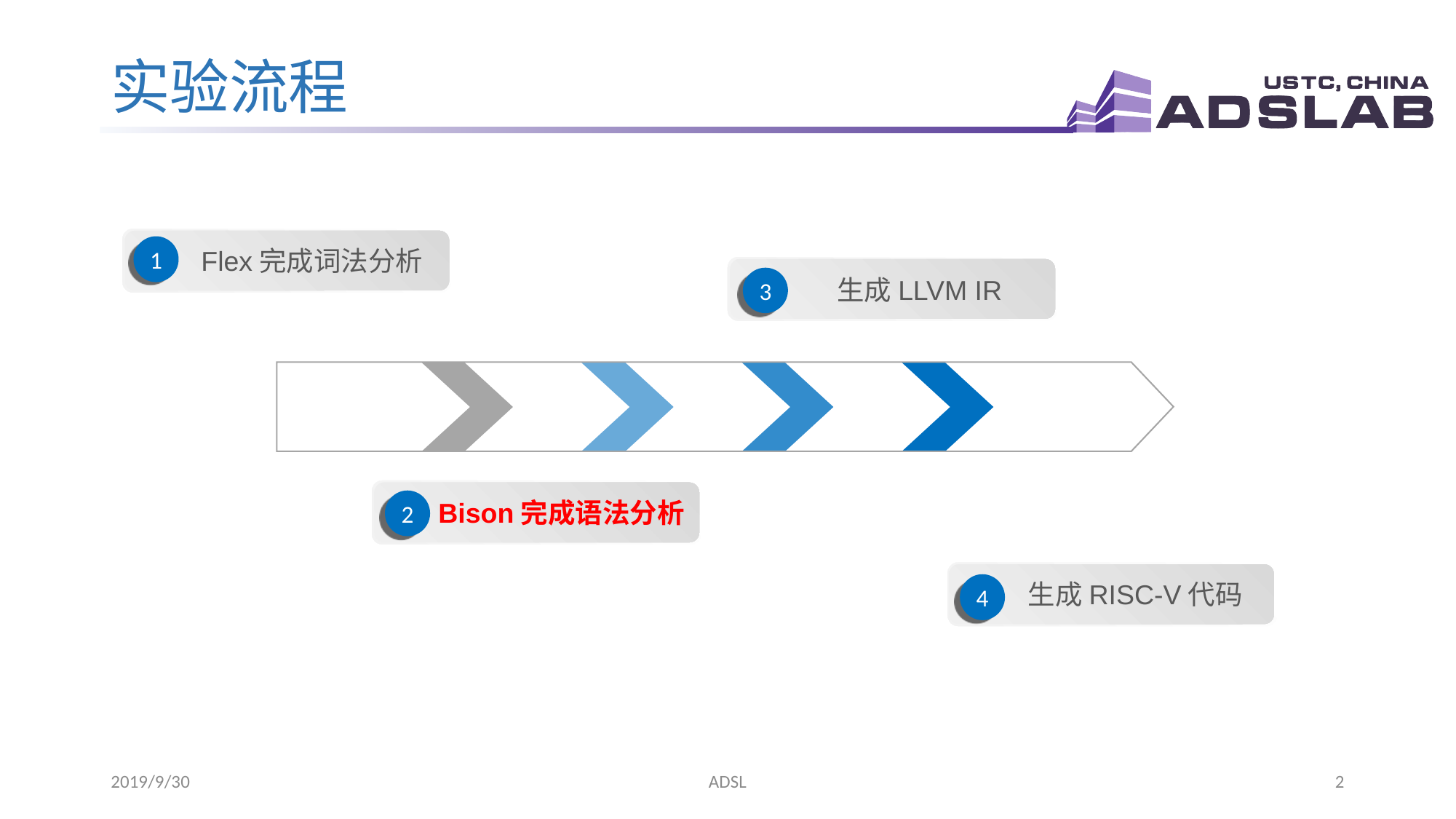

# 实验流程

1
Flex完成词法分析

3
生成LLVM IR

2
Bison完成语法分析

4
生成RISC-V代码
2019/9/30
ADSL
2